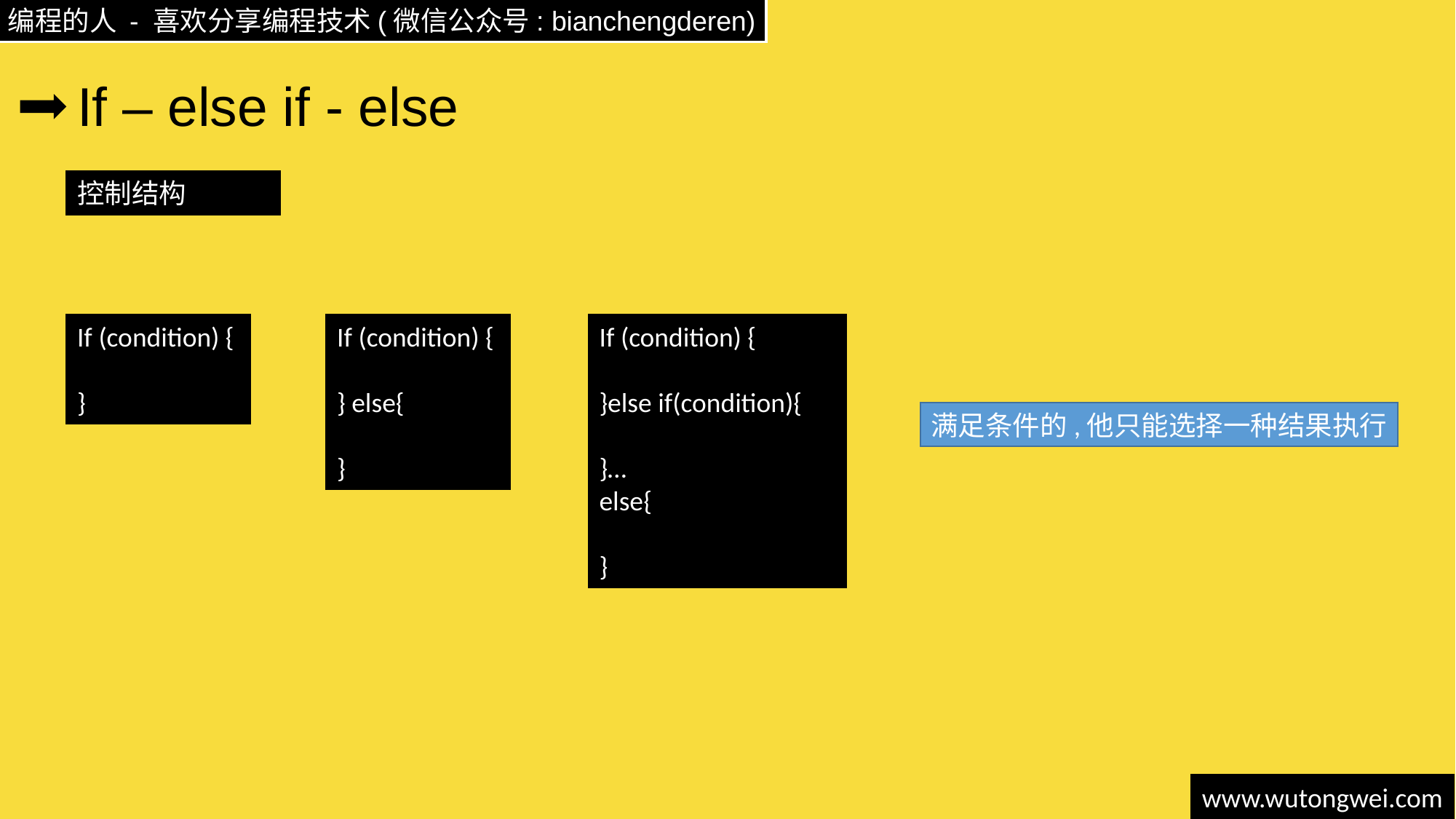

# If – else if - else
控制结构
If (condition) {

}
If (condition) {

} else{

}
If (condition) {

}else if(condition){

}…
else{

}
满足条件的,他只能选择一种结果执行